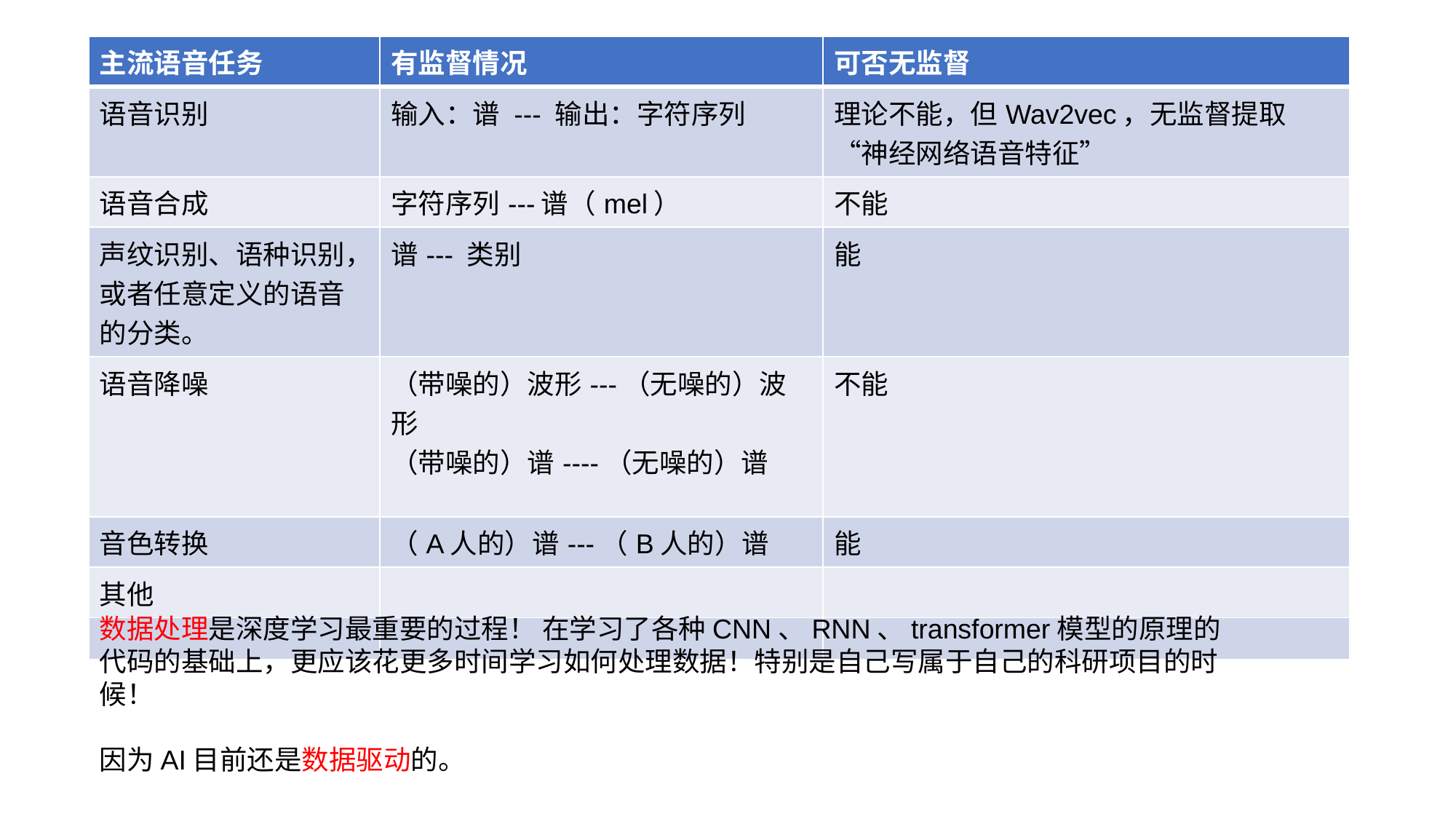

| 主流语音任务 | 有监督情况 | 可否无监督 |
| --- | --- | --- |
| 语音识别 | 输入：谱 --- 输出：字符序列 | 理论不能，但Wav2vec，无监督提取“神经网络语音特征” |
| 语音合成 | 字符序列---谱（mel） | 不能 |
| 声纹识别、语种识别，或者任意定义的语音的分类。 | 谱--- 类别 | 能 |
| 语音降噪 | （带噪的）波形---（无噪的）波形 （带噪的）谱----（无噪的）谱 | 不能 |
| 音色转换 | （A人的）谱---（B人的）谱 | 能 |
| 其他 |  |  |
|  |  |  |
数据处理是深度学习最重要的过程！ 在学习了各种CNN、RNN、transformer模型的原理的代码的基础上，更应该花更多时间学习如何处理数据！特别是自己写属于自己的科研项目的时候！

因为AI目前还是数据驱动的。